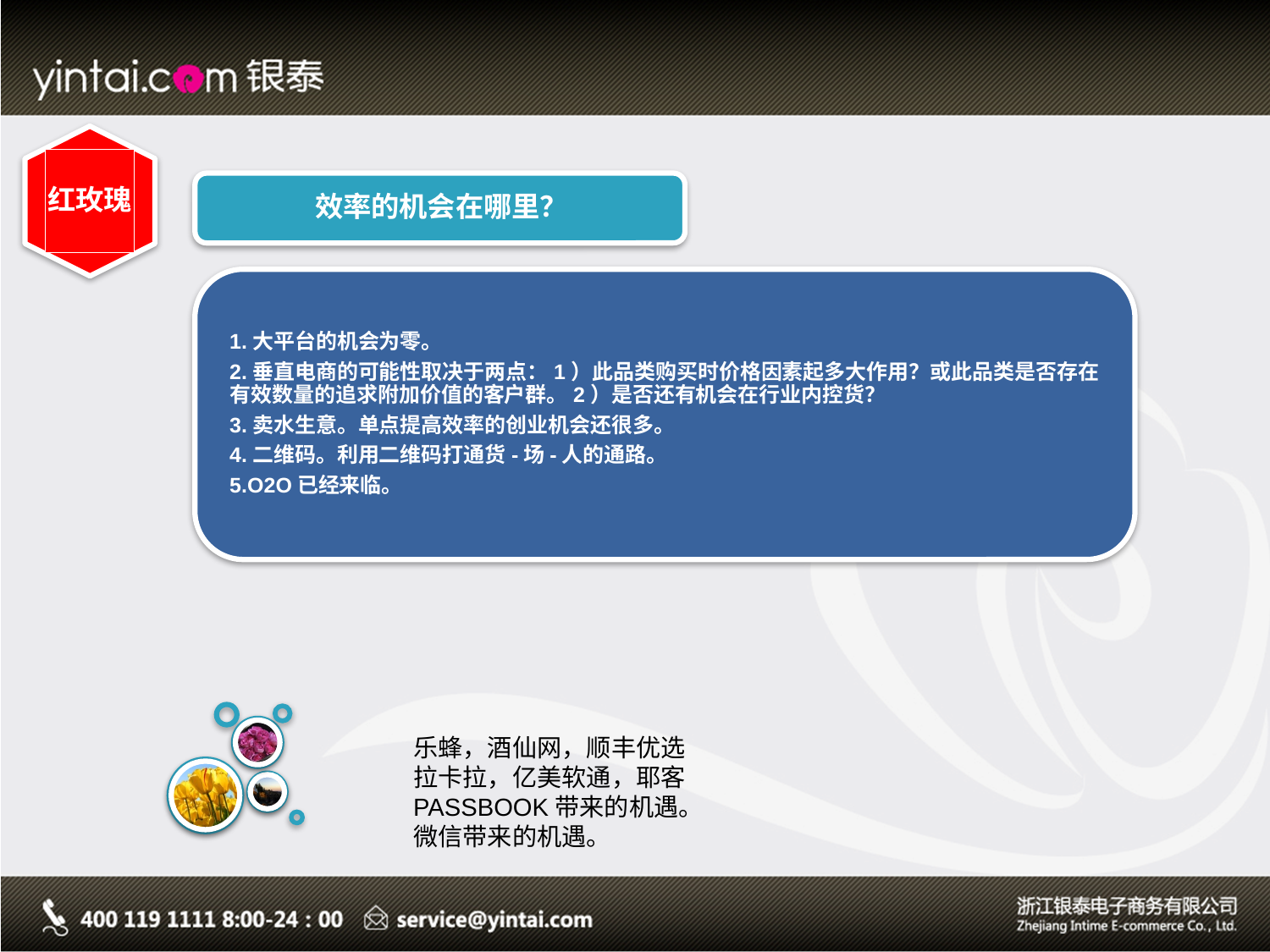

效率的机会在哪里？

红玫瑰
1.大平台的机会为零。
2.垂直电商的可能性取决于两点：1）此品类购买时价格因素起多大作用？或此品类是否存在有效数量的追求附加价值的客户群。2）是否还有机会在行业内控货？
3.卖水生意。单点提高效率的创业机会还很多。
4.二维码。利用二维码打通货-场-人的通路。
5.O2O已经来临。

乐蜂，酒仙网，顺丰优选
拉卡拉，亿美软通，耶客
PASSBOOK带来的机遇。
微信带来的机遇。